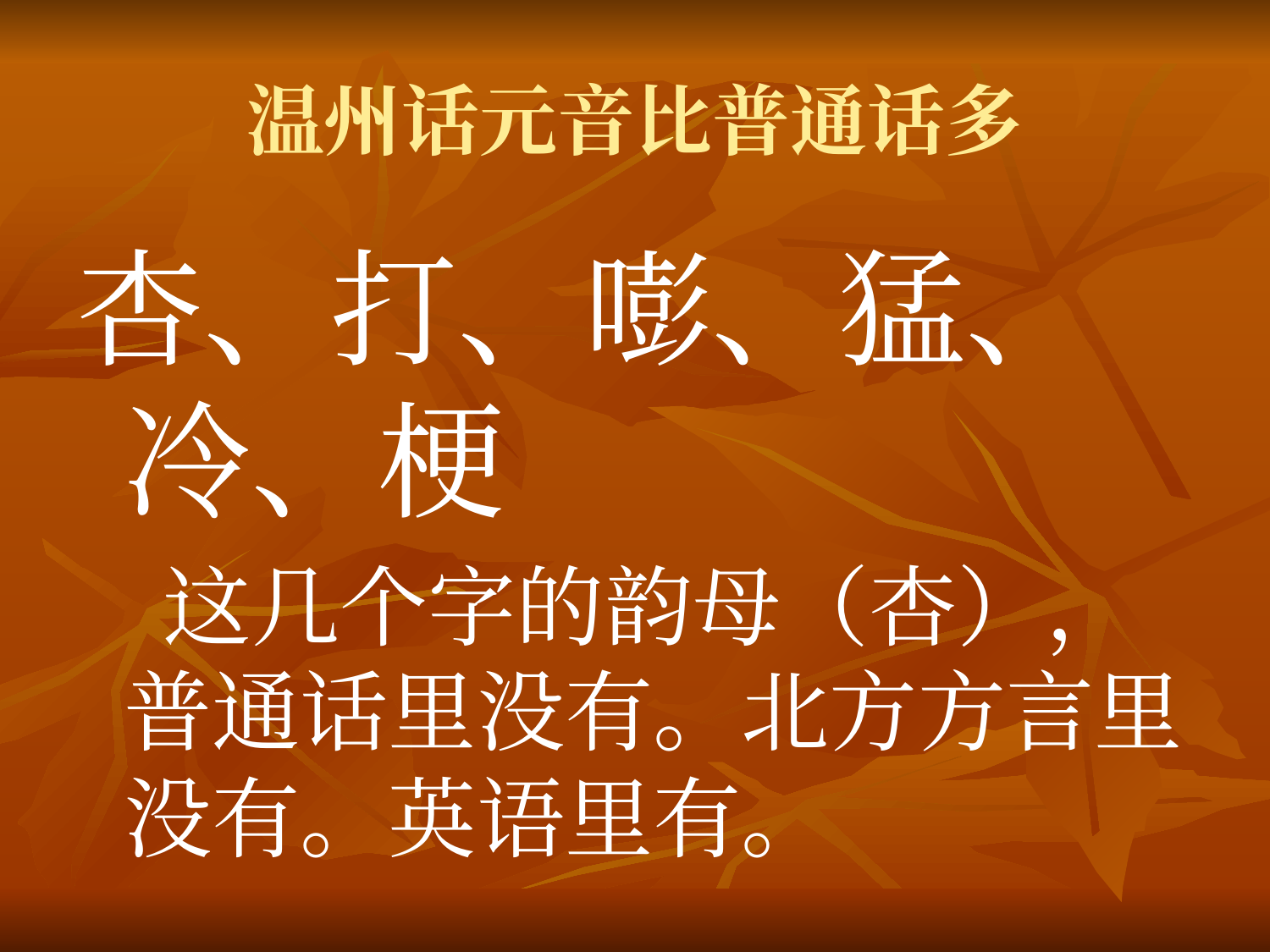

# 温州话元音比普通话多
杏、打、嘭、猛、冷、梗
   这几个字的韵母（杏），普通话里没有。北方方言里没有。英语里有。